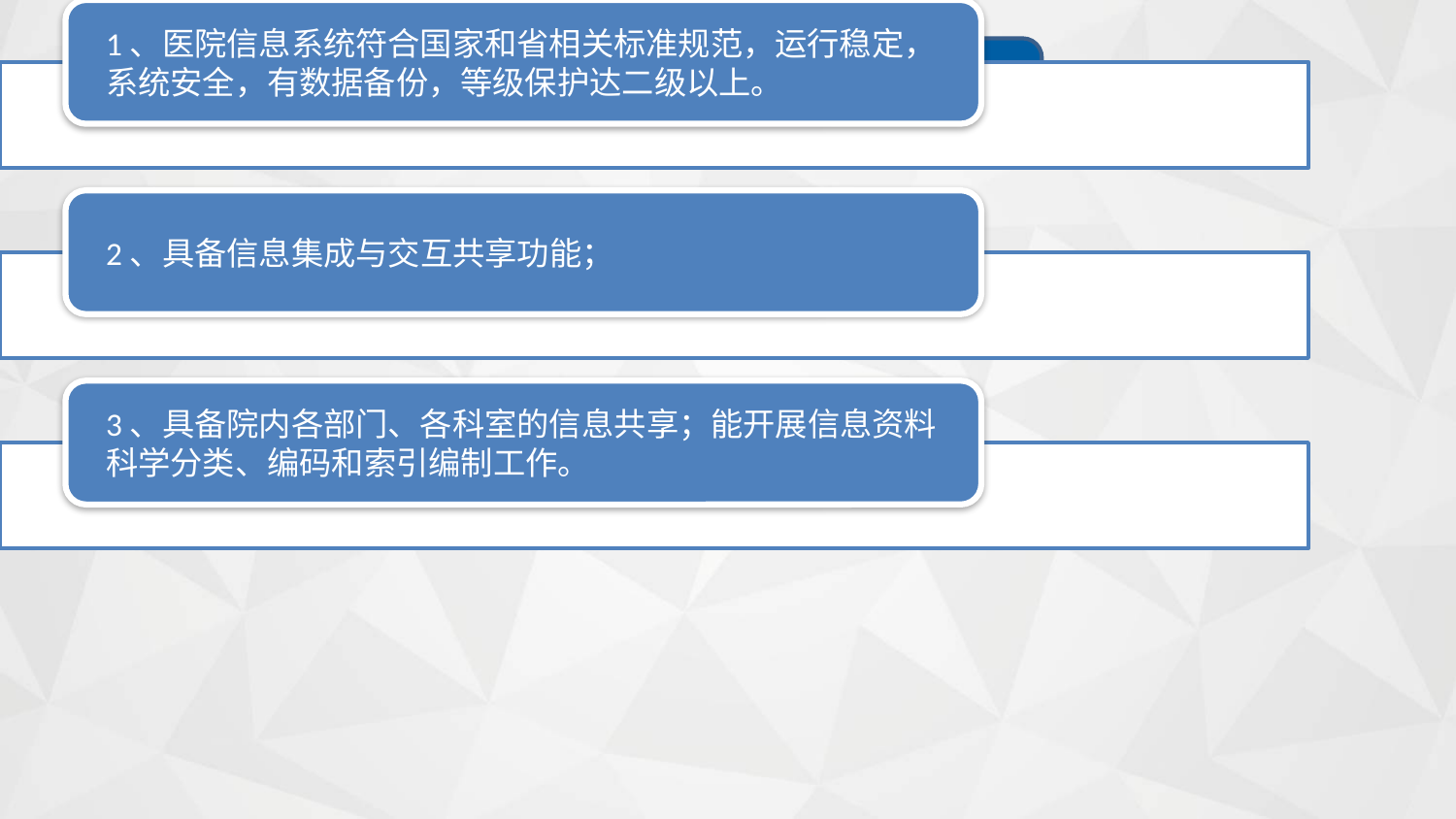

二、信息化

1、医院信息系统符合国家和省相关标准规范，运行稳定，系统安全，有数据备份，等级保护达二级以上。

2、具备信息集成与交互共享功能；

3、具备院内各部门、各科室的信息共享；能开展信息资料科学分类、编码和索引编制工作。